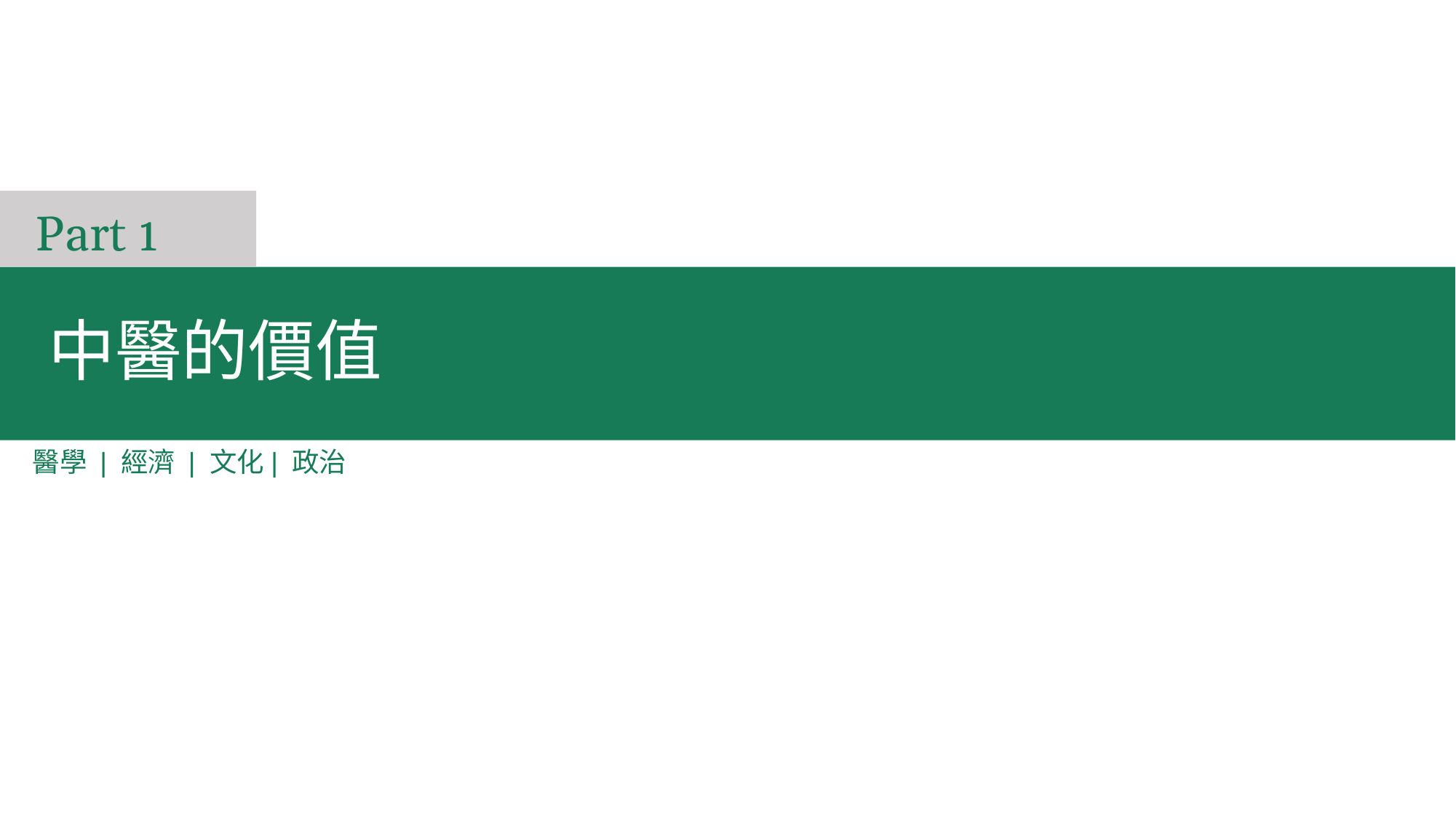

Part 1
  中醫的價值
醫學 | 經濟 | 文化| 政治